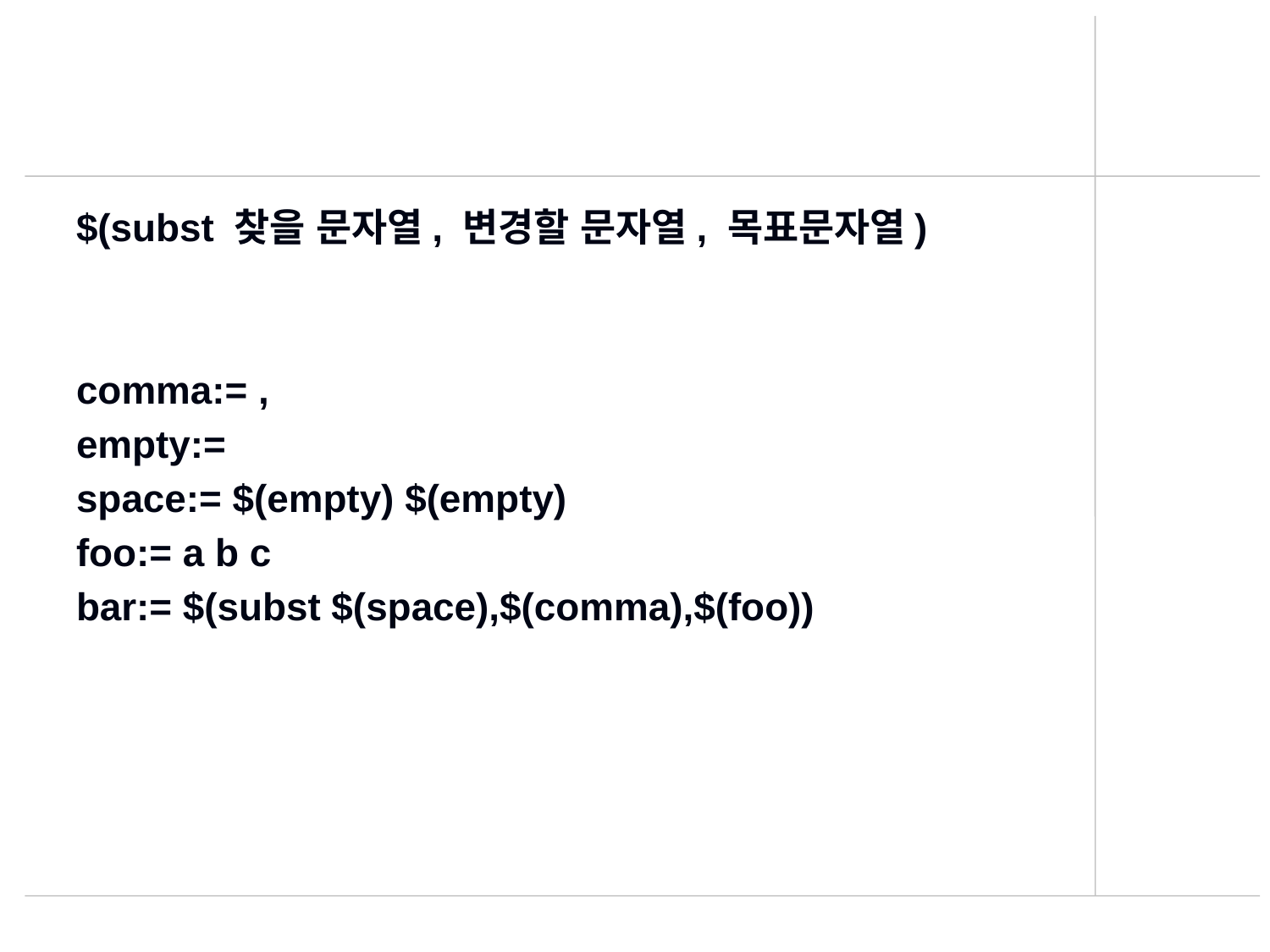

#
$(subst 찾을 문자열, 변경할 문자열, 목표문자열)

comma:= ,
empty:=
space:= $(empty) $(empty)
foo:= a b c
bar:= $(subst $(space),$(comma),$(foo))

456